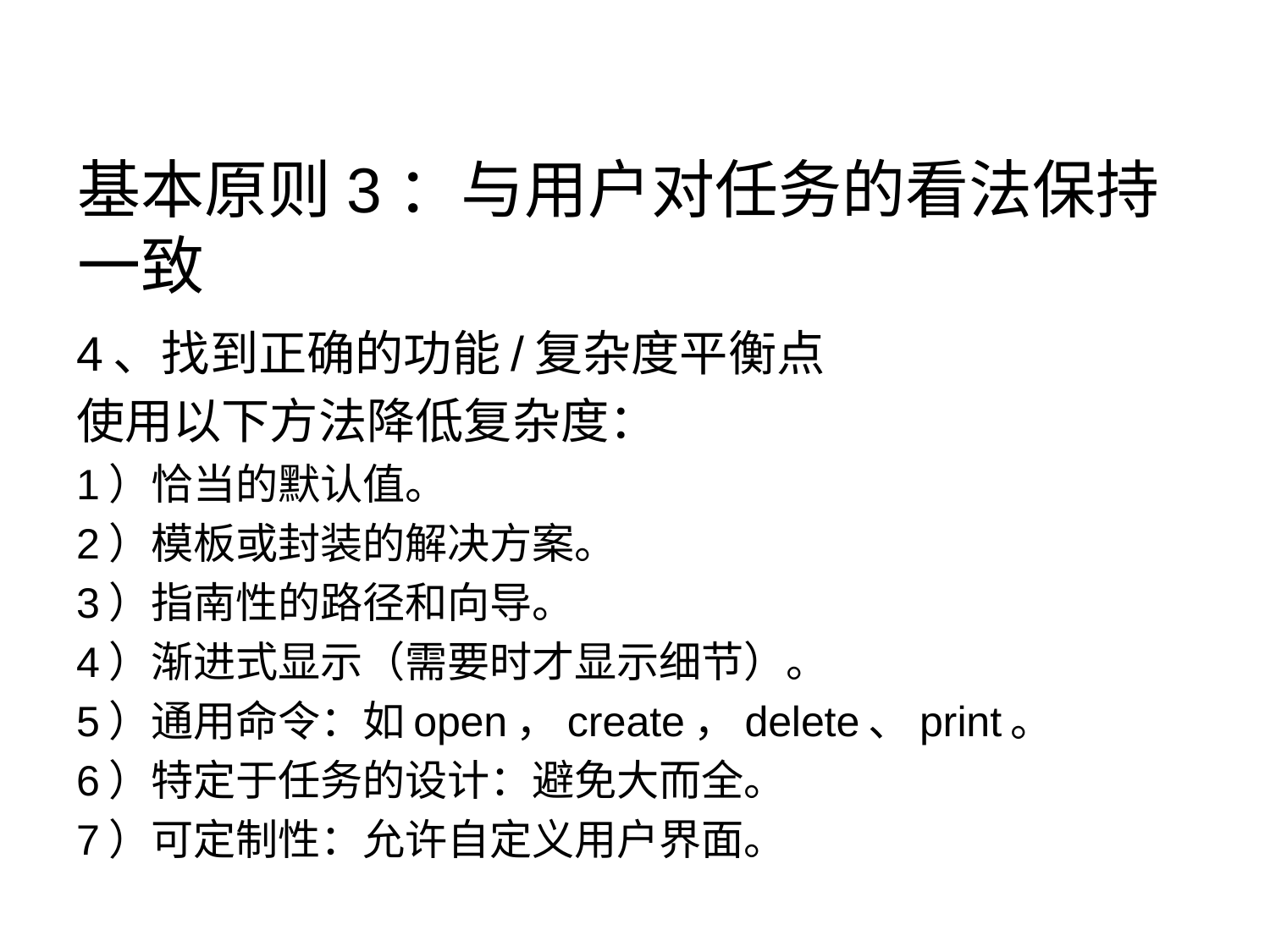

基本原则3：与用户对任务的看法保持一致
4、找到正确的功能/复杂度平衡点
使用以下方法降低复杂度：
1）恰当的默认值。
2）模板或封装的解决方案。
3）指南性的路径和向导。
4）渐进式显示（需要时才显示细节）。
5）通用命令：如open，create，delete、print。
6）特定于任务的设计：避免大而全。
7）可定制性：允许自定义用户界面。